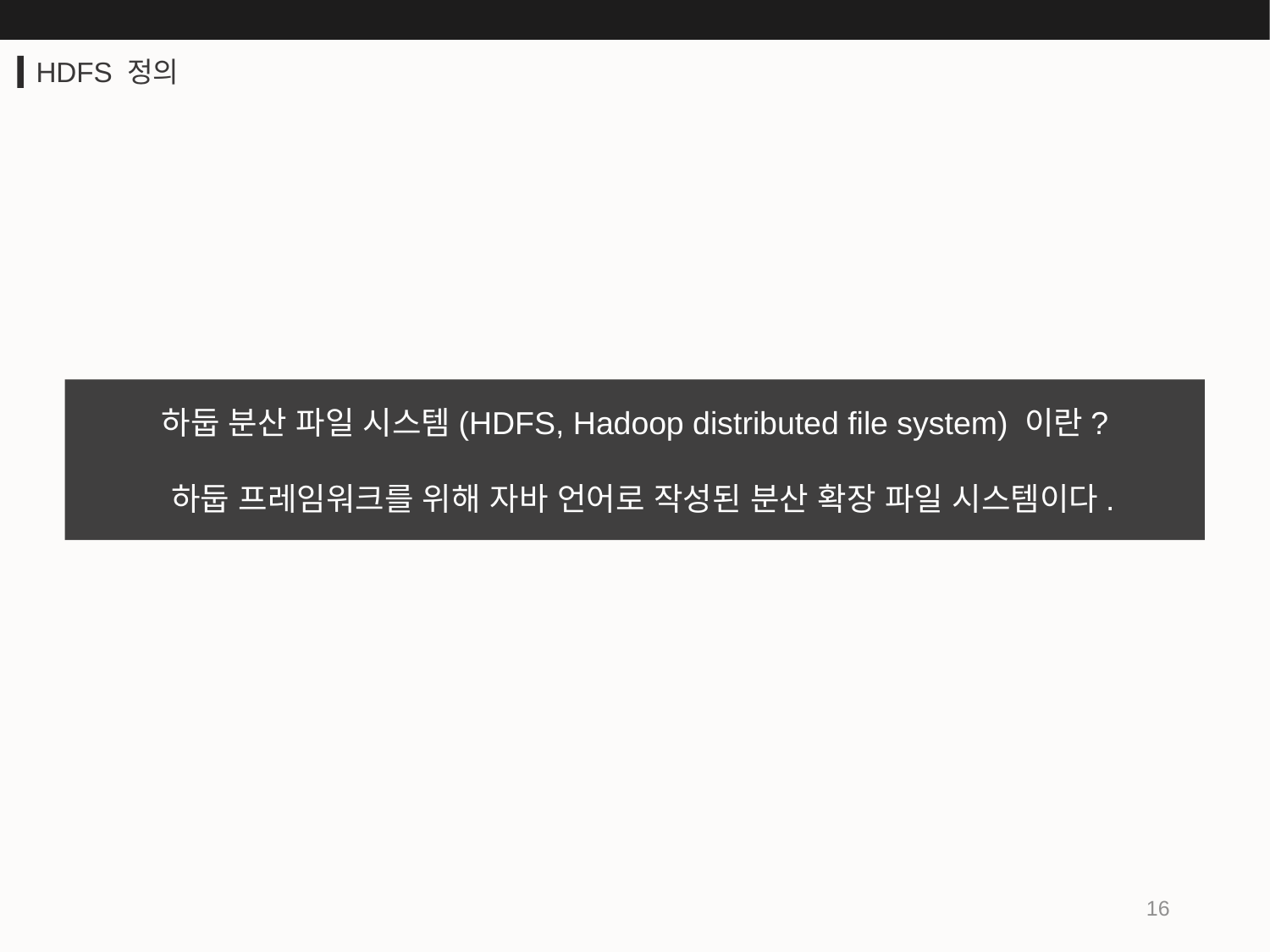

HDFS 정의

하둡 분산 파일 시스템(HDFS, Hadoop distributed file system) 이란?

 하둡 프레임워크를 위해 자바 언어로 작성된 분산 확장 파일 시스템이다.

16